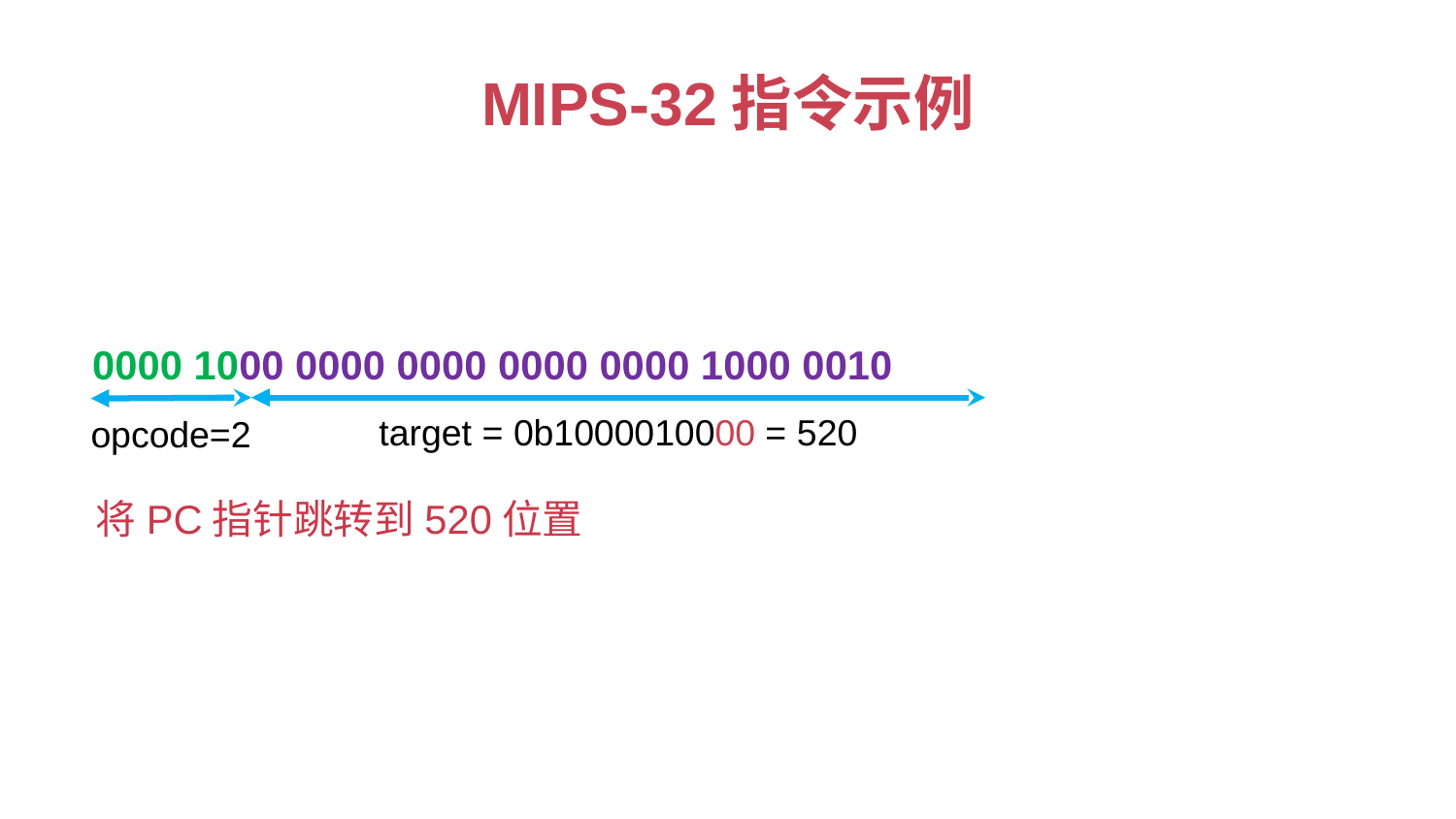

# MIPS-32指令示例
0000 1000 0000 0000 0000 0000 1000 0010

target = 0b1000010000 = 520
opcode=2
将PC指针跳转到520位置